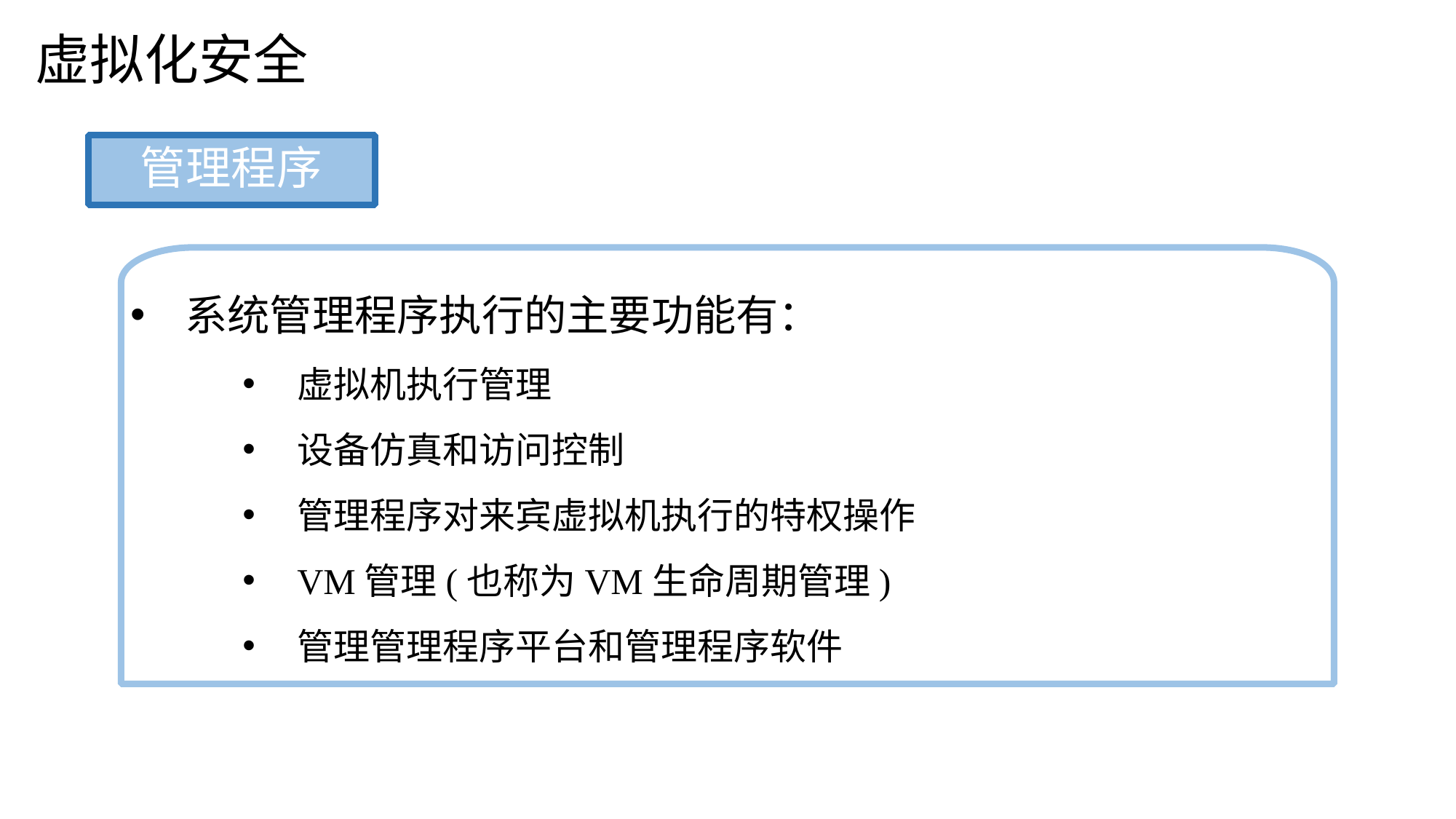

虚拟化安全

管理程序
系统管理程序执行的主要功能有：
虚拟机执行管理
设备仿真和访问控制
管理程序对来宾虚拟机执行的特权操作
VM管理(也称为VM生命周期管理)
管理管理程序平台和管理程序软件